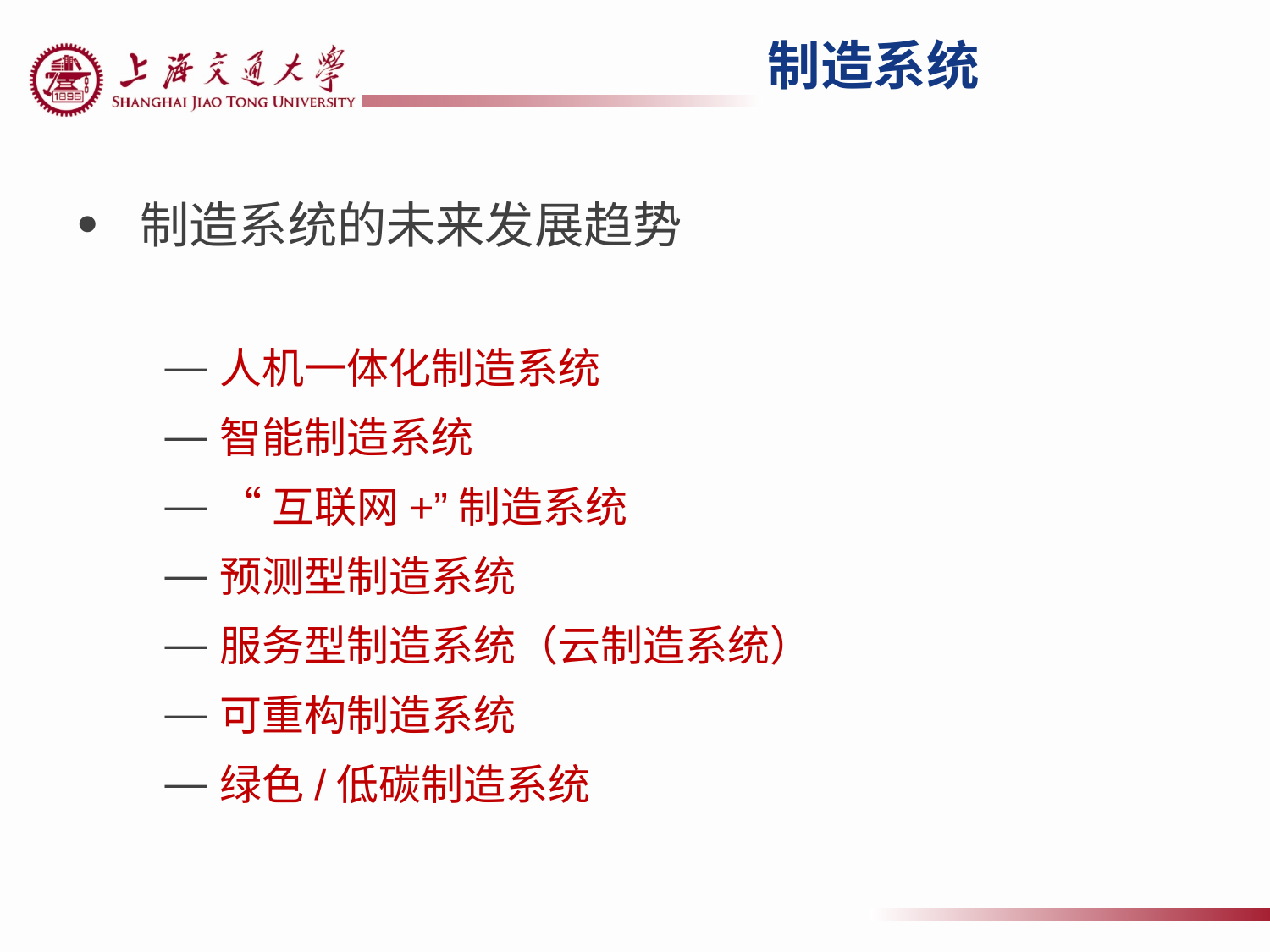

制造系统
制造系统的未来发展趋势

人机一体化制造系统
智能制造系统
“互联网+”制造系统
预测型制造系统
服务型制造系统（云制造系统）
可重构制造系统
绿色/低碳制造系统